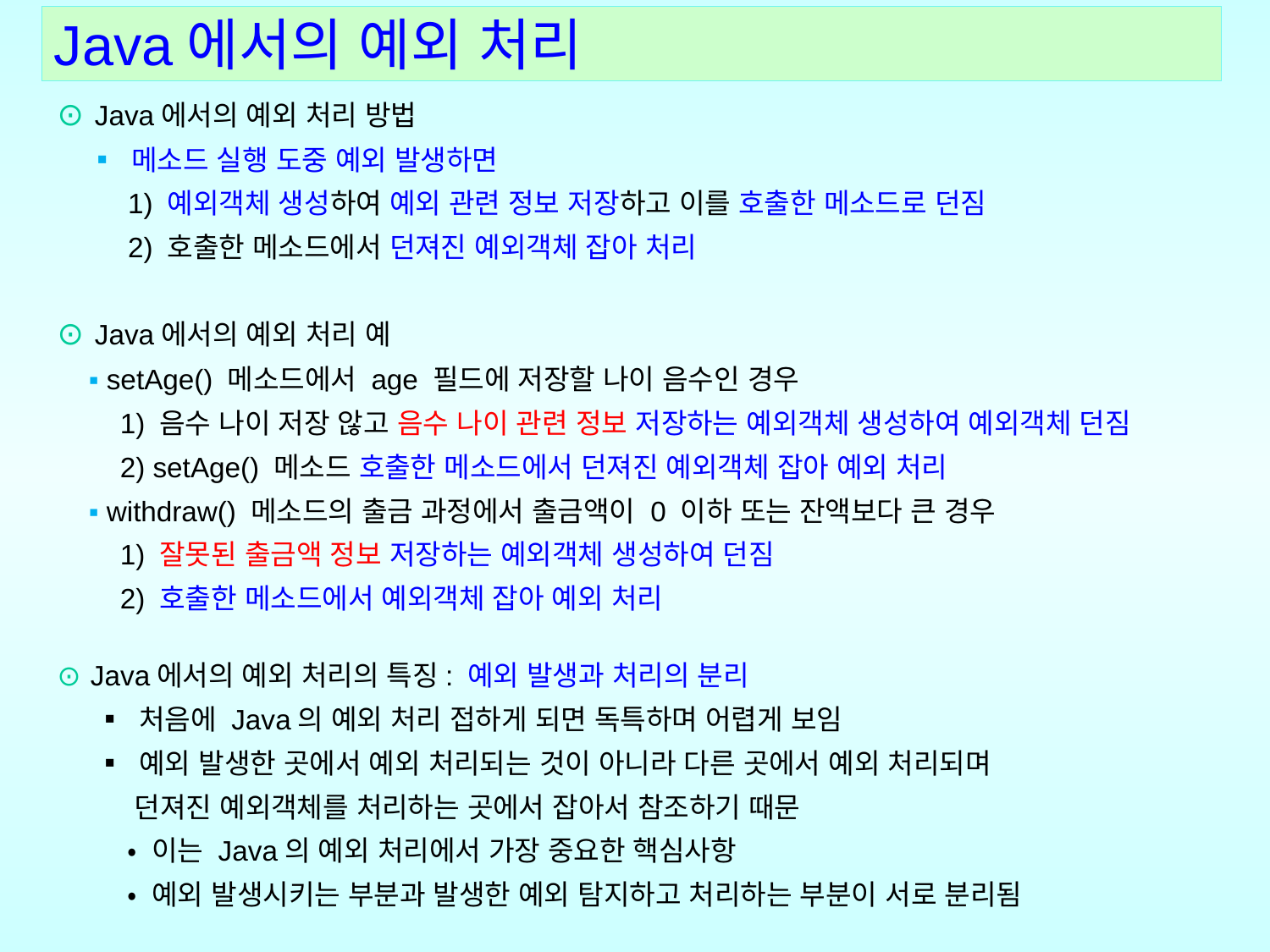

Java에서의 예외 처리
⊙ Java에서의 예외 처리 방법
    ▪ 메소드 실행 도중 예외 발생하면
         1) 예외객체 생성하여 예외 관련 정보 저장하고 이를 호출한 메소드로 던짐
         2) 호출한 메소드에서 던져진 예외객체 잡아 처리

⊙ Java에서의 예외 처리 예
    ▪ setAge() 메소드에서 age 필드에 저장할 나이 음수인 경우
        1) 음수 나이 저장 않고 음수 나이 관련 정보 저장하는 예외객체 생성하여 예외객체 던짐
        2) setAge() 메소드 호출한 메소드에서 던져진 예외객체 잡아 예외 처리
    ▪ withdraw() 메소드의 출금 과정에서 출금액이 0 이하 또는 잔액보다 큰 경우
        1) 잘못된 출금액 정보 저장하는 예외객체 생성하여 던짐
        2) 호출한 메소드에서 예외객체 잡아 예외 처리

⊙ Java에서의 예외 처리의 특징: 예외 발생과 처리의 분리
     ▪ 처음에 Java의 예외 처리 접하게 되면 독특하며 어렵게 보임
     ▪ 예외 발생한 곳에서 예외 처리되는 것이 아니라 다른 곳에서 예외 처리되며
         던져진 예외객체를 처리하는 곳에서 잡아서 참조하기 때문
         • 이는 Java의 예외 처리에서 가장 중요한 핵심사항
         • 예외 발생시키는 부분과 발생한 예외 탐지하고 처리하는 부분이 서로 분리됨